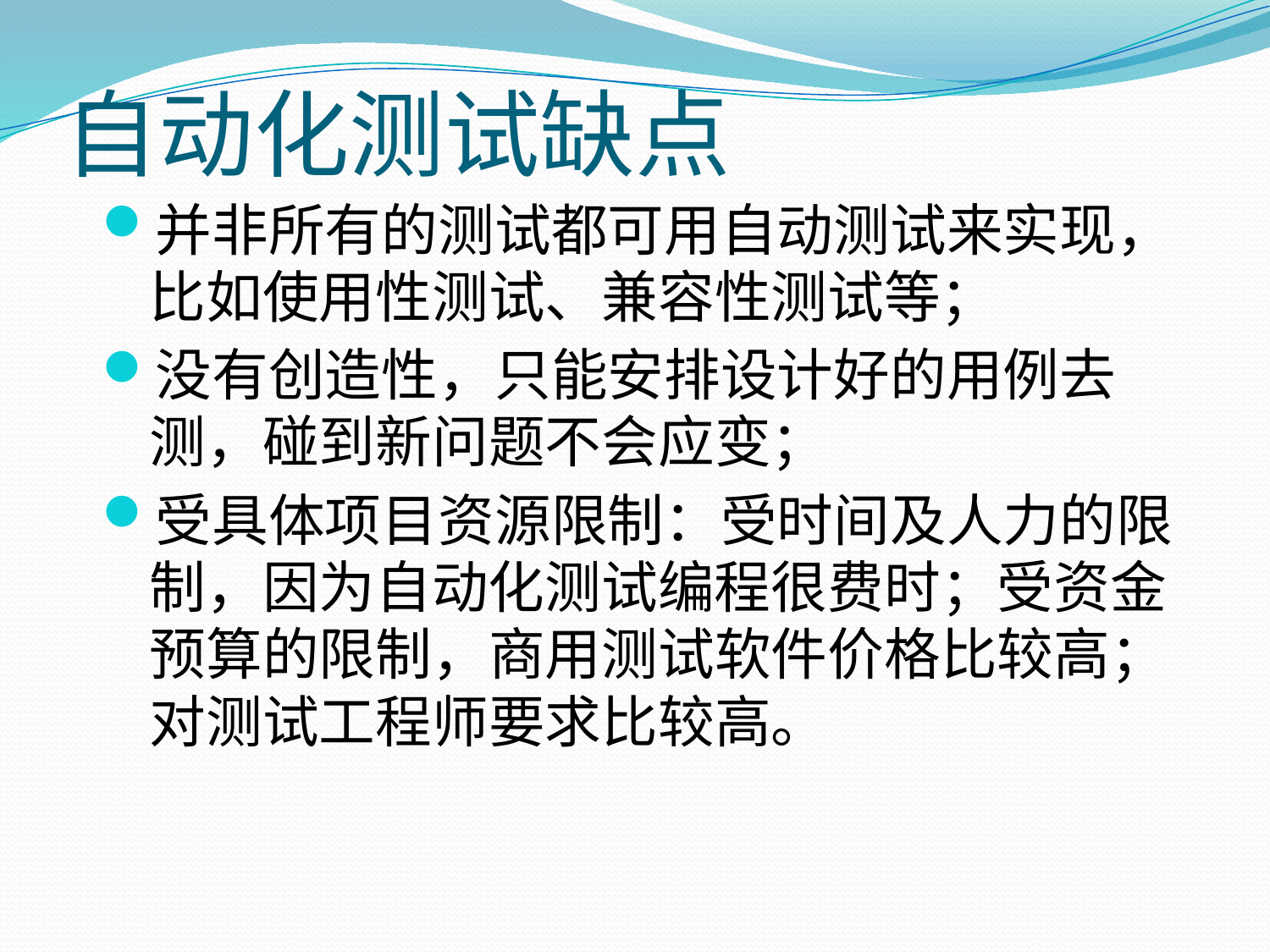

# 自动化测试缺点
并非所有的测试都可用自动测试来实现，比如使用性测试、兼容性测试等；
没有创造性，只能安排设计好的用例去测，碰到新问题不会应变；
受具体项目资源限制：受时间及人力的限制，因为自动化测试编程很费时；受资金预算的限制，商用测试软件价格比较高；对测试工程师要求比较高。